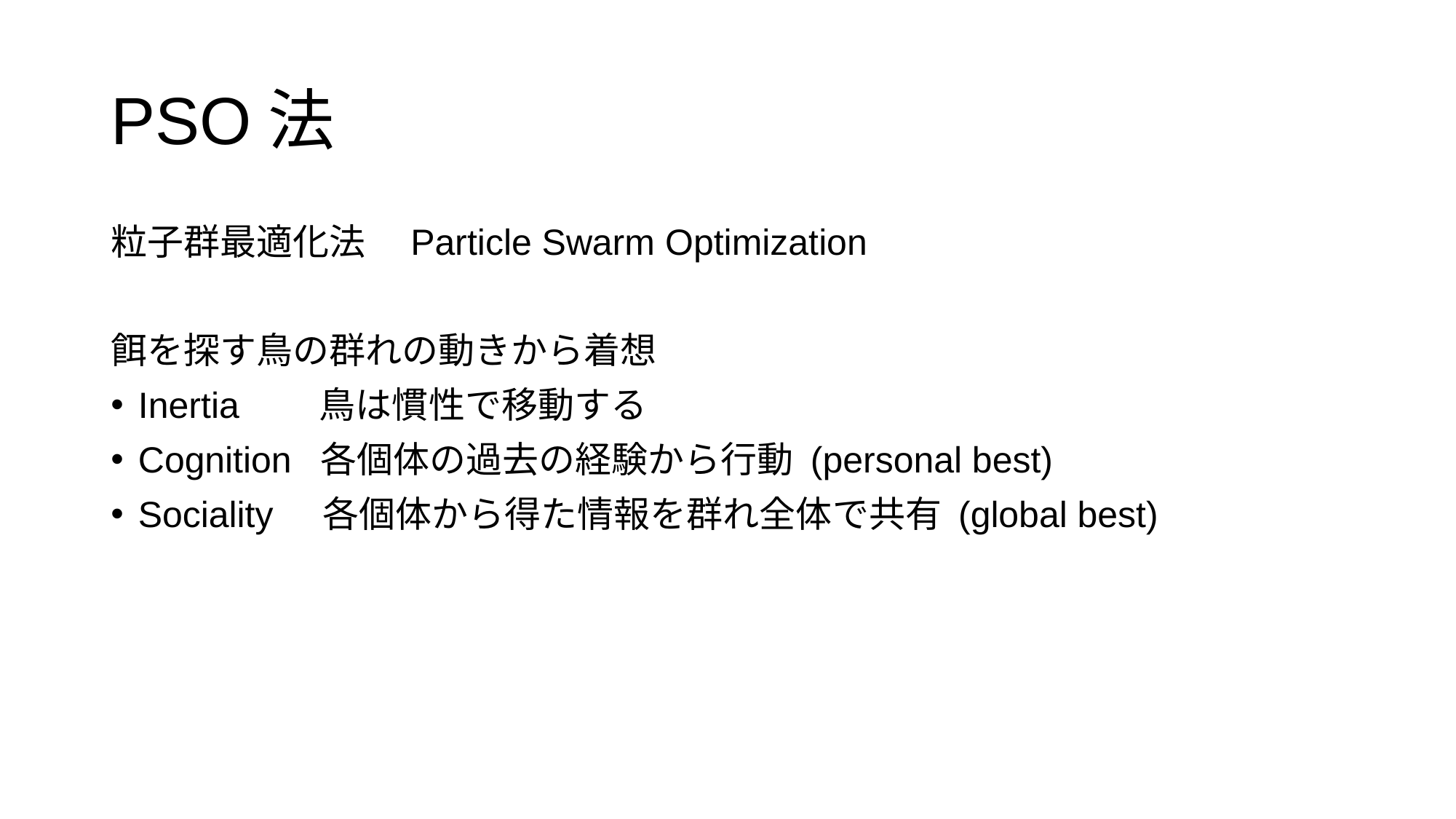

# PSO法
粒子群最適化法　Particle Swarm Optimization

餌を探す鳥の群れの動きから着想
Inertia       鳥は慣性で移動する
Cognition  各個体の過去の経験から行動 (personal best)
Sociality    各個体から得た情報を群れ全体で共有 (global best)